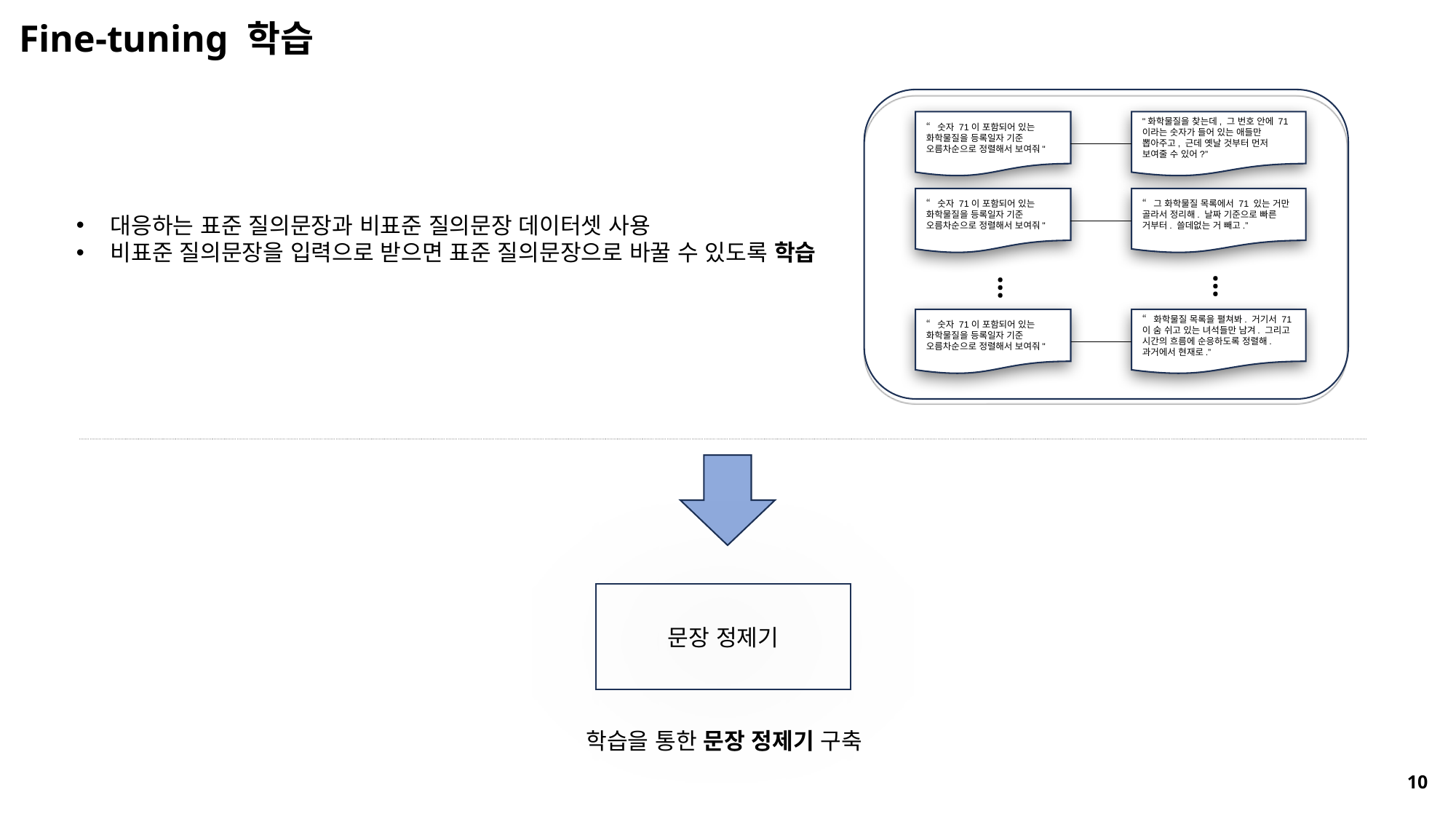

Fine-tuning 학습

"화학물질을 찾는데, 그 번호 안에 71이라는 숫자가 들어 있는 애들만 뽑아주고, 근데 옛날 것부터 먼저 보여줄 수 있어?”
“숫자 71이 포함되어 있는 화학물질을 등록일자 기준 오름차순으로 정렬해서 보여줘"
“숫자 71이 포함되어 있는 화학물질을 등록일자 기준 오름차순으로 정렬해서 보여줘"
“그 화학물질 목록에서 71 있는 거만 골라서 정리해. 날짜 기준으로 빠른 거부터. 쓸데없는 거 빼고.”
대응하는 표준 질의문장과 비표준 질의문장 데이터셋 사용
비표준 질의문장을 입력으로 받으면 표준 질의문장으로 바꿀 수 있도록 학습

…
…
“숫자 71이 포함되어 있는 화학물질을 등록일자 기준 오름차순으로 정렬해서 보여줘"
“화학물질 목록을 펼쳐봐. 거기서 71이 숨 쉬고 있는 녀석들만 남겨. 그리고 시간의 흐름에 순응하도록 정렬해. 과거에서 현재로.”

문장 정제기
학습을 통한 문장 정제기 구축
10